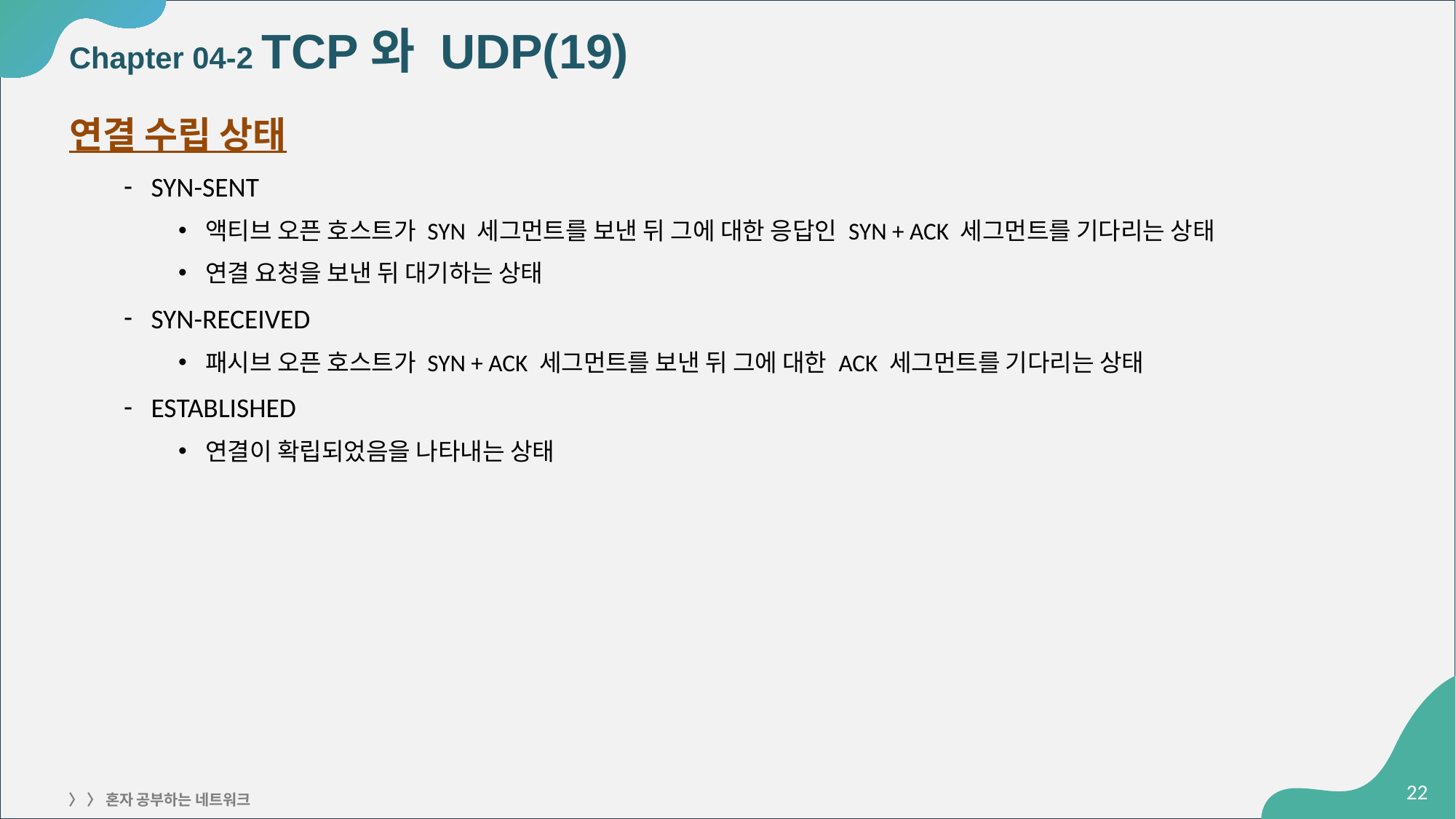

# Chapter 04-2 TCP와 UDP(19)
연결 수립 상태
SYN-SENT
액티브 오픈 호스트가 SYN 세그먼트를 보낸 뒤 그에 대한 응답인 SYN + ACK 세그먼트를 기다리는 상태
연결 요청을 보낸 뒤 대기하는 상태
SYN-RECEIVED
패시브 오픈 호스트가 SYN + ACK 세그먼트를 보낸 뒤 그에 대한 ACK 세그먼트를 기다리는 상태
ESTABLISHED
연결이 확립되었음을 나타내는 상태
22
〉 〉 혼자 공부하는 네트워크